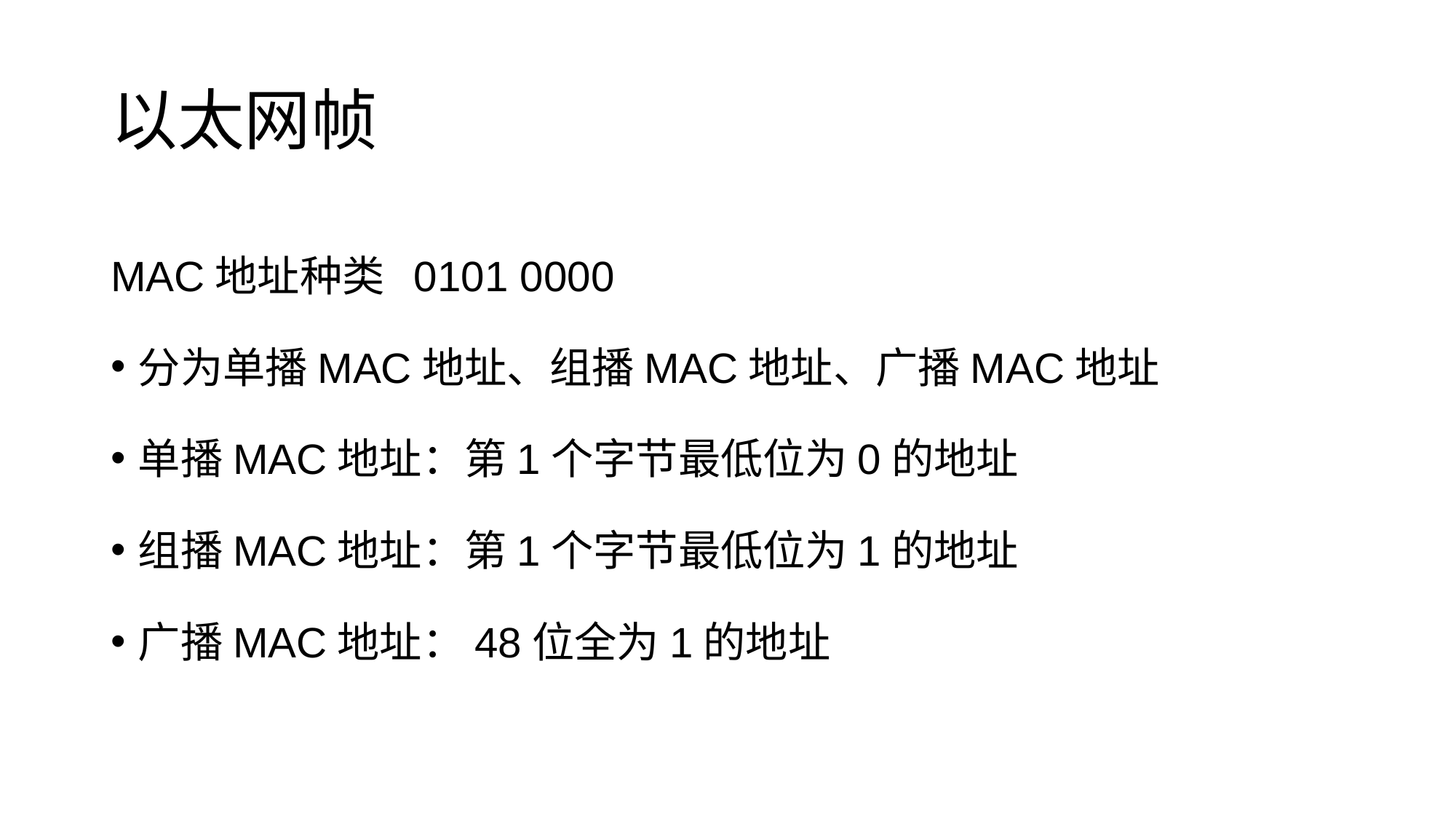

# 以太网帧
MAC地址种类  0101 0000
分为单播MAC地址、组播MAC地址、广播MAC地址
单播MAC地址：第1个字节最低位为0的地址
组播MAC地址：第1个字节最低位为1的地址
广播MAC地址：48位全为1的地址